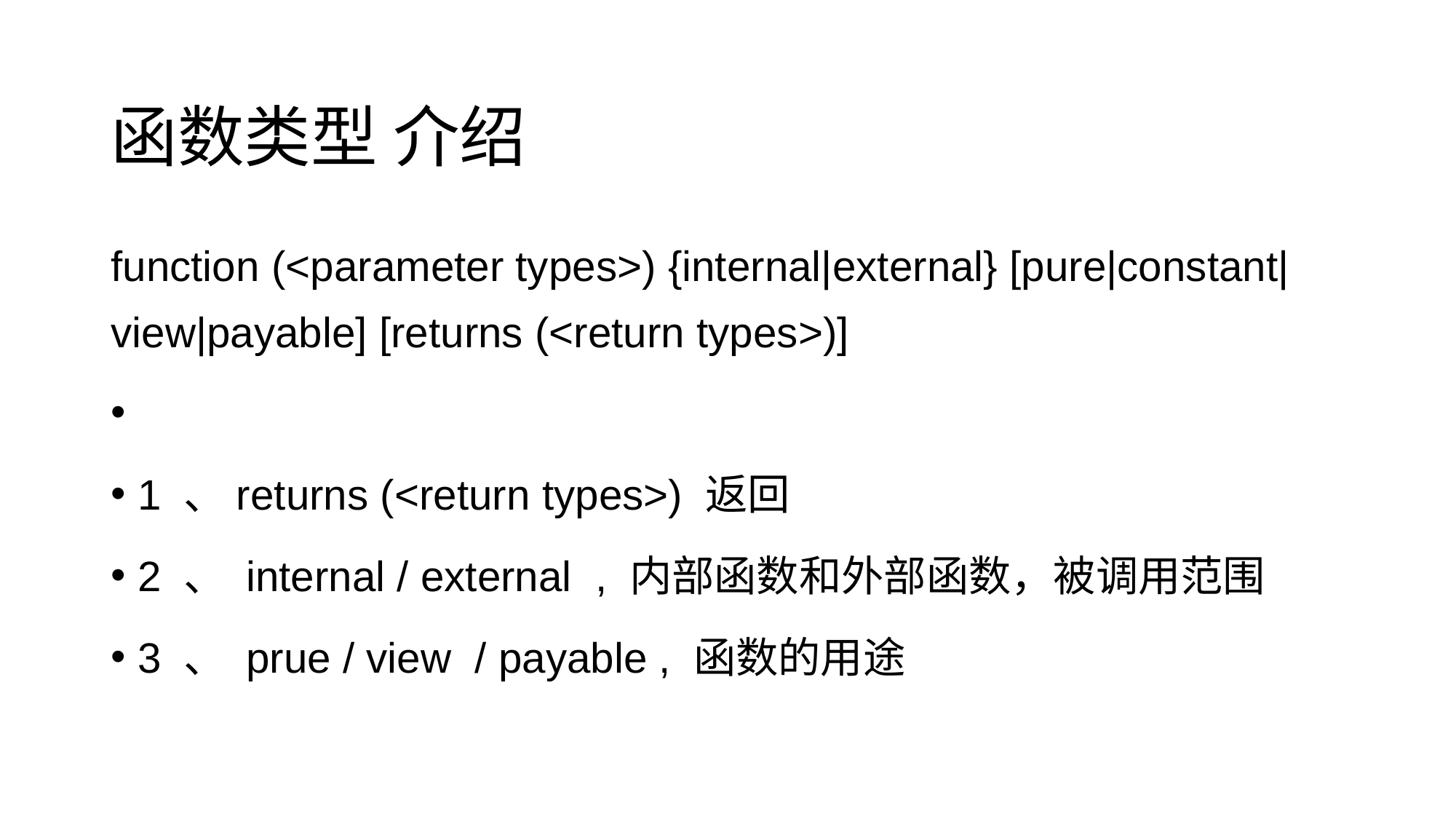

# 函数类型 介绍
function (<parameter types>) {internal|external} [pure|constant|view|payable] [returns (<return types>)]

1 、returns (<return types>) 返回
2 、 internal / external  , 内部函数和外部函数，被调用范围
3 、 prue / view  / payable , 函数的用途